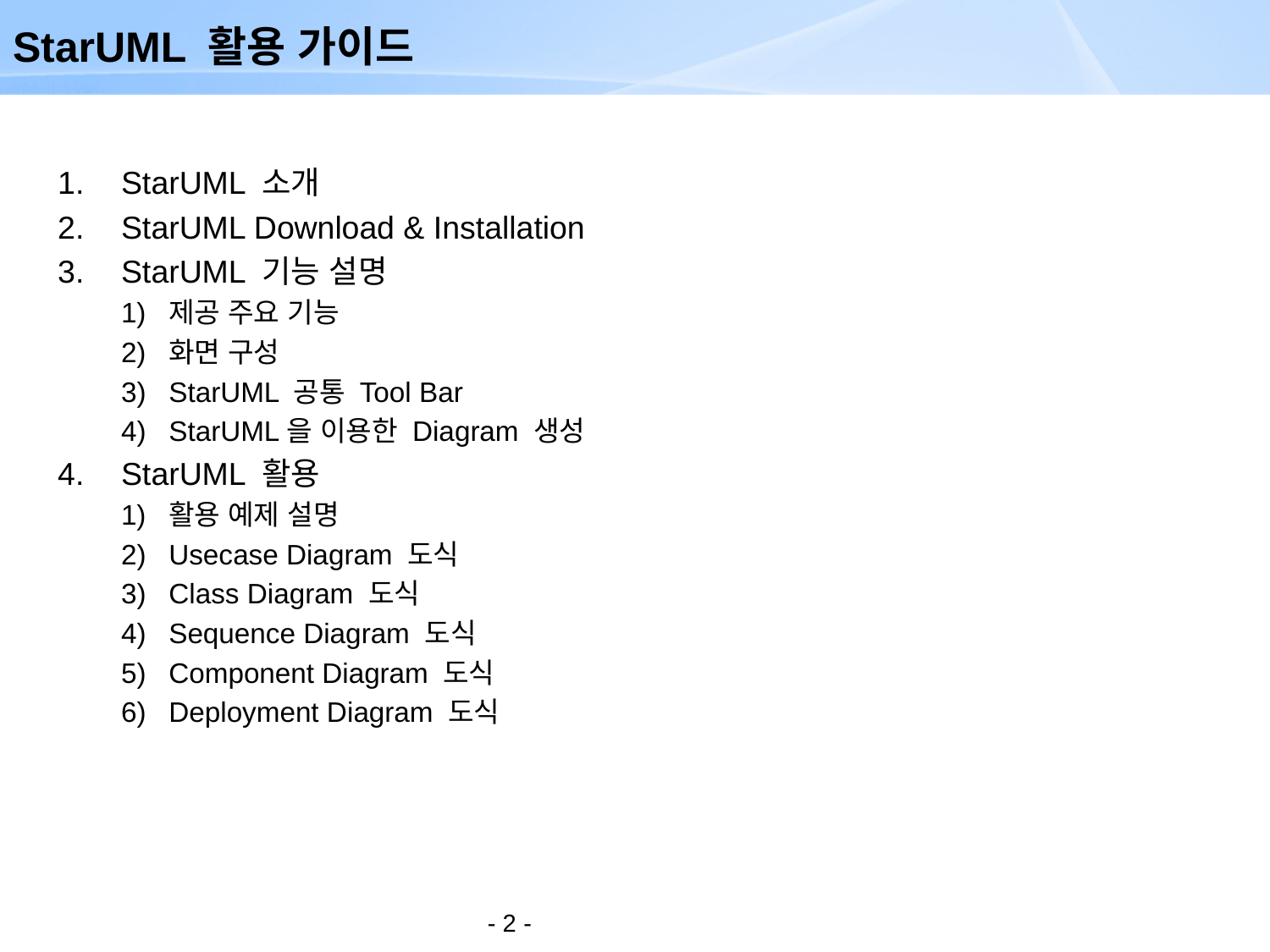

# StarUML 활용 가이드
StarUML 소개
StarUML Download & Installation
StarUML 기능 설명
제공 주요 기능
화면 구성
StarUML 공통 Tool Bar
StarUML을 이용한 Diagram 생성
StarUML 활용
활용 예제 설명
Usecase Diagram 도식
Class Diagram 도식
Sequence Diagram 도식
Component Diagram 도식
Deployment Diagram 도식

- 2 -